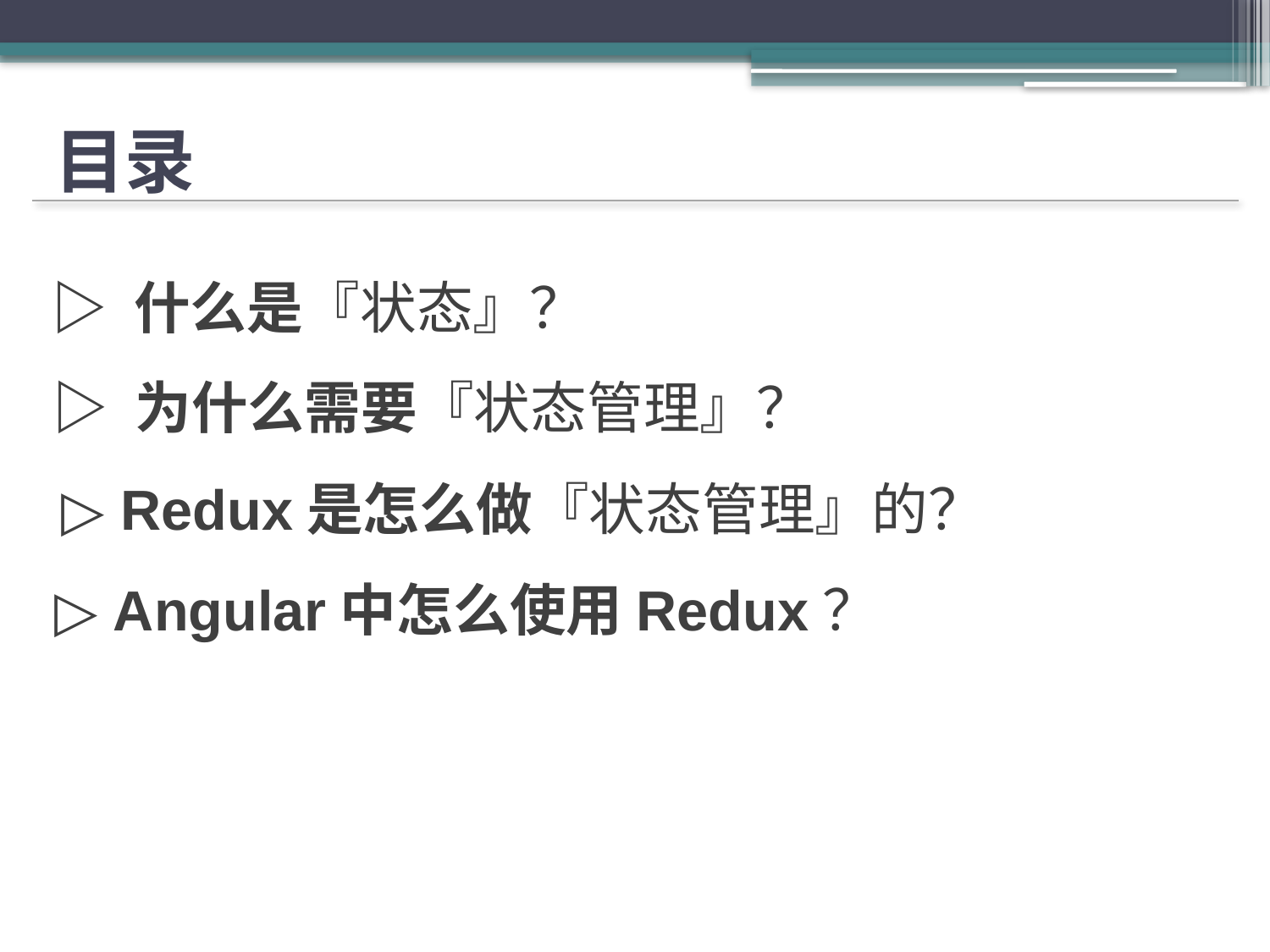

# 目录
▷ 什么是『状态』？
▷ 为什么需要『状态管理』？
▷ Redux是怎么做『状态管理』的？
▷ Angular中怎么使用Redux？